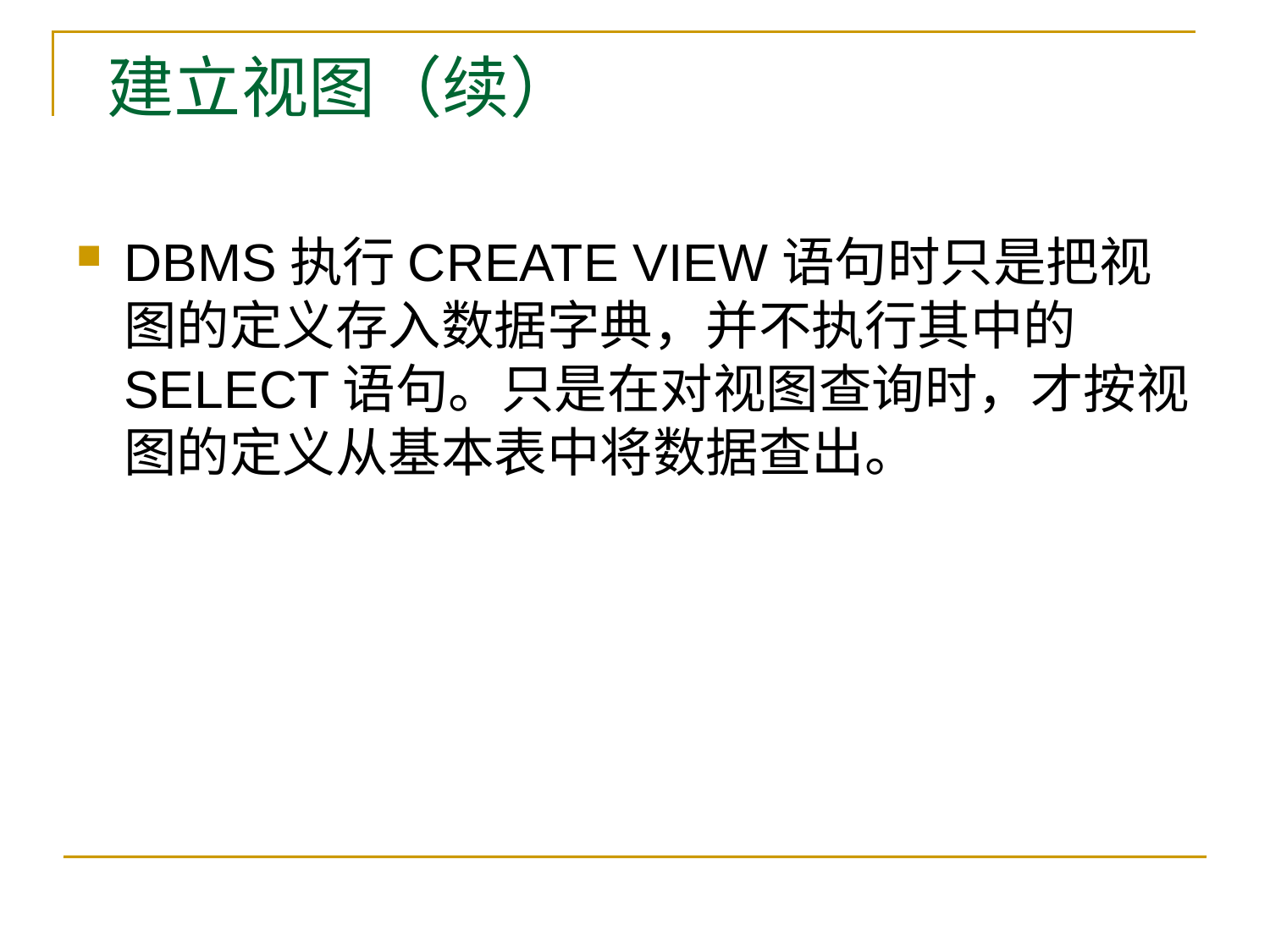

# 建立视图（续）
DBMS执行CREATE VIEW语句时只是把视图的定义存入数据字典，并不执行其中的SELECT语句。只是在对视图查询时，才按视图的定义从基本表中将数据查出。